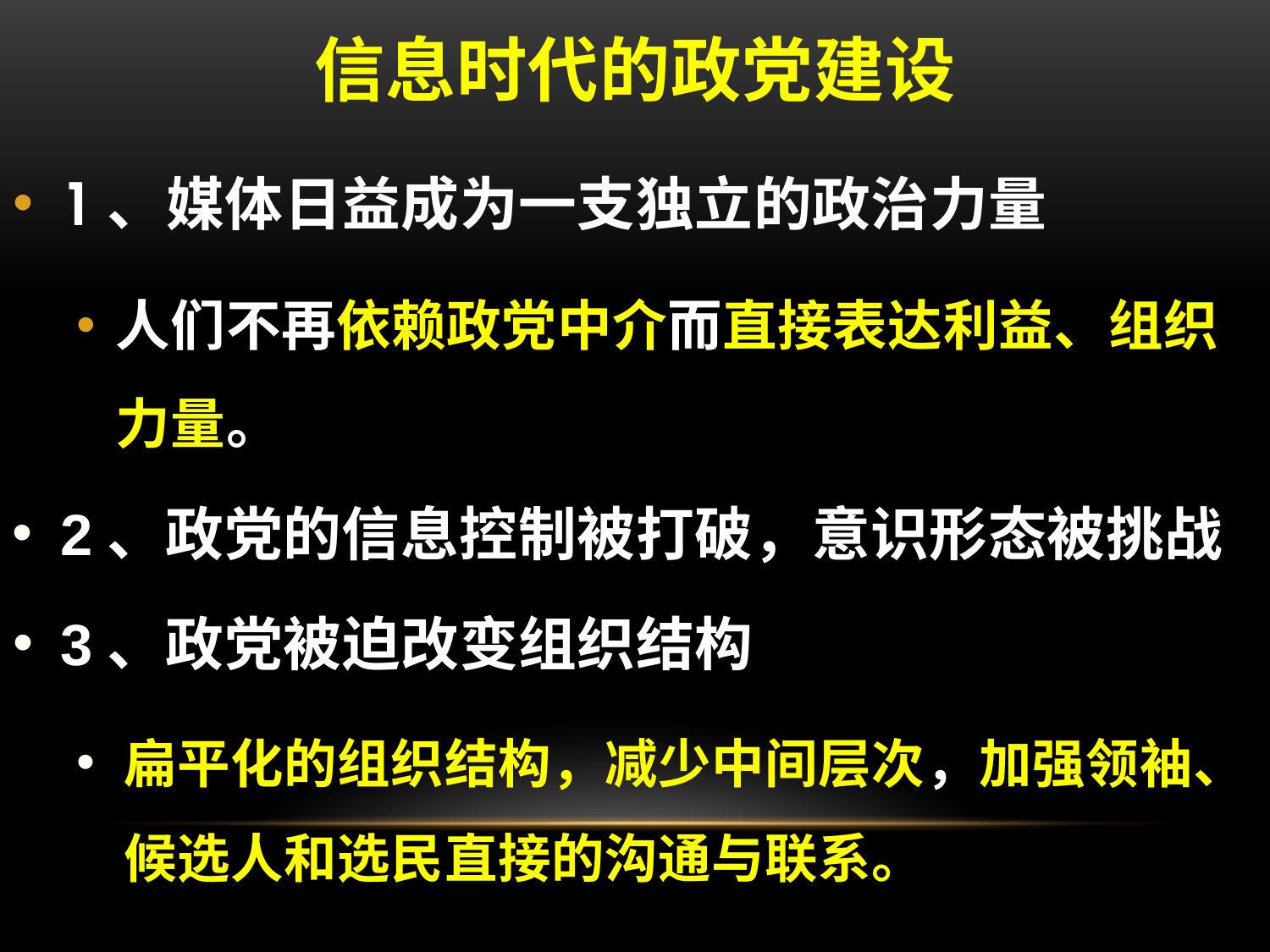

# 信息时代的政党建设
1、媒体日益成为一支独立的政治力量
人们不再依赖政党中介而直接表达利益、组织力量。
2、政党的信息控制被打破，意识形态被挑战
3、政党被迫改变组织结构
扁平化的组织结构，减少中间层次，加强领袖、候选人和选民直接的沟通与联系。